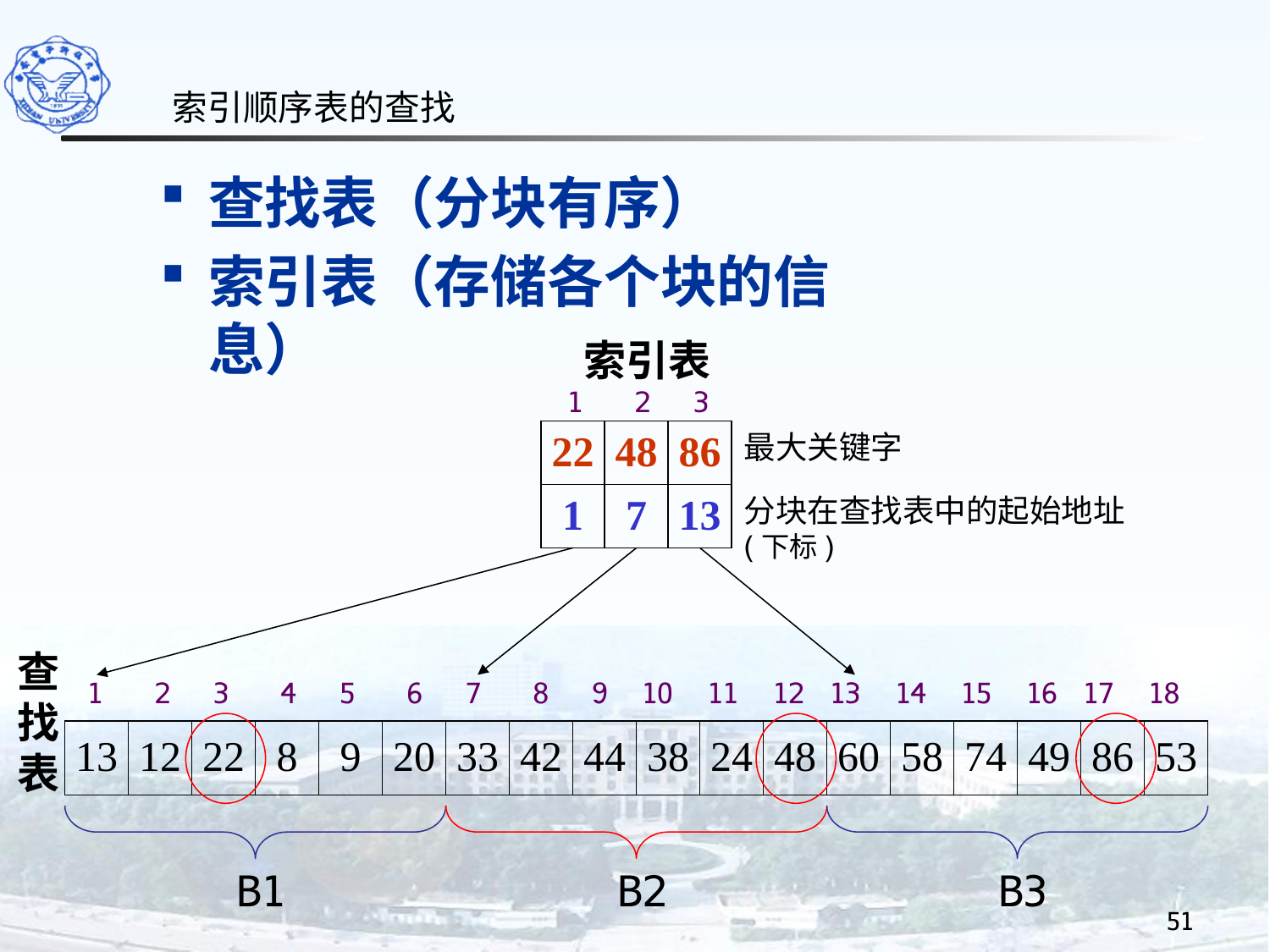

索引顺序表的查找
查找表（分块有序）
索引表（存储各个块的信息）
索引表
 1      2     3
22
1
48
7
86
13
最大关键字
分块在查找表中的起始地址(下标)

查找表
 1      2     3      4     5      6     7      8     9    10    11    12   13    14    15    16   17    18

13
12
22
8
9
20
33
42
44
38
24
48
60
58
74
49
86
53

B1

B2

B3
51